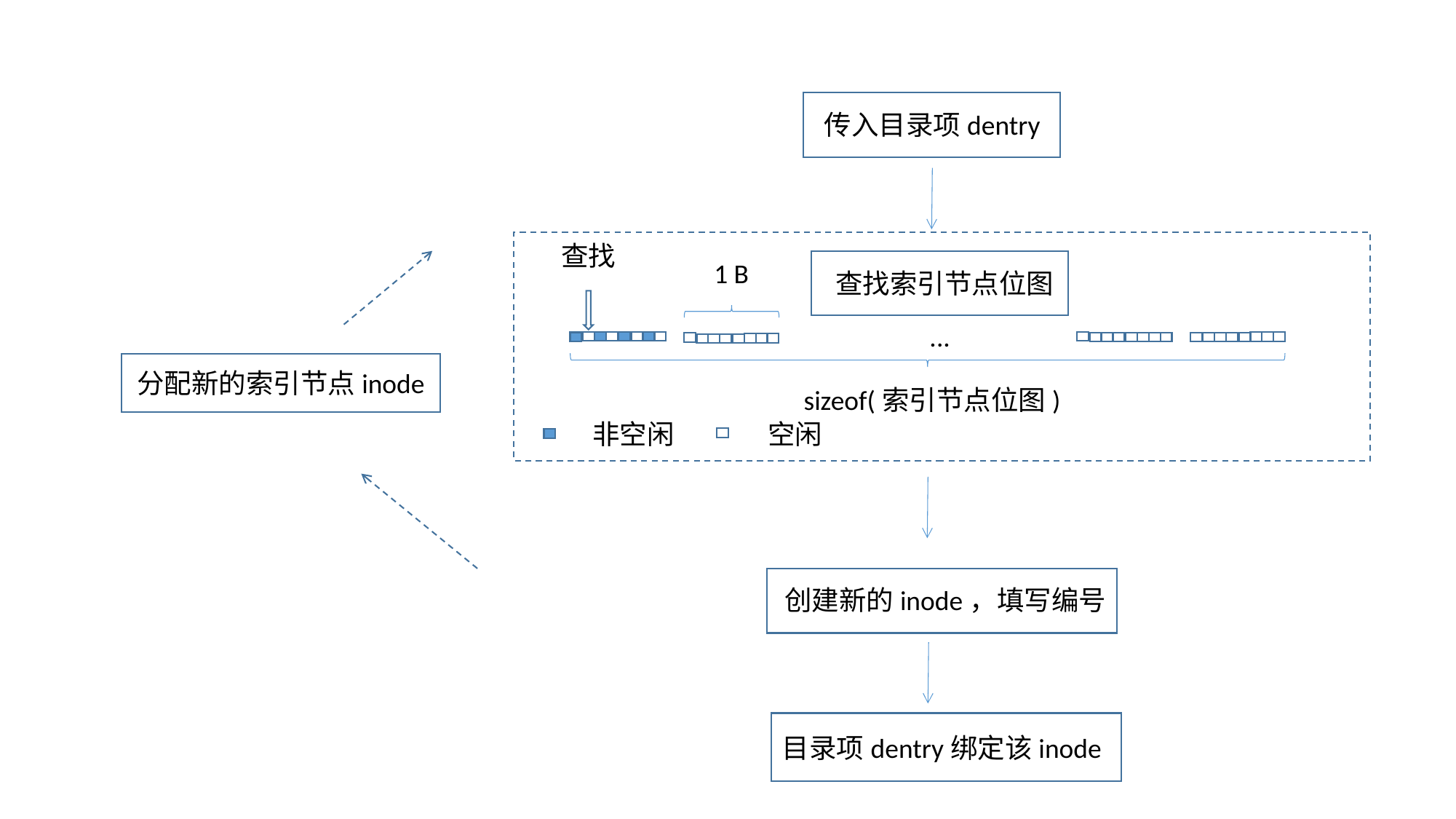

传入目录项dentry

查找
1 B

查找索引节点位图

...

分配新的索引节点inode
sizeof(索引节点位图)
非空闲
空闲

创建新的inode，填写编号

目录项dentry绑定该inode